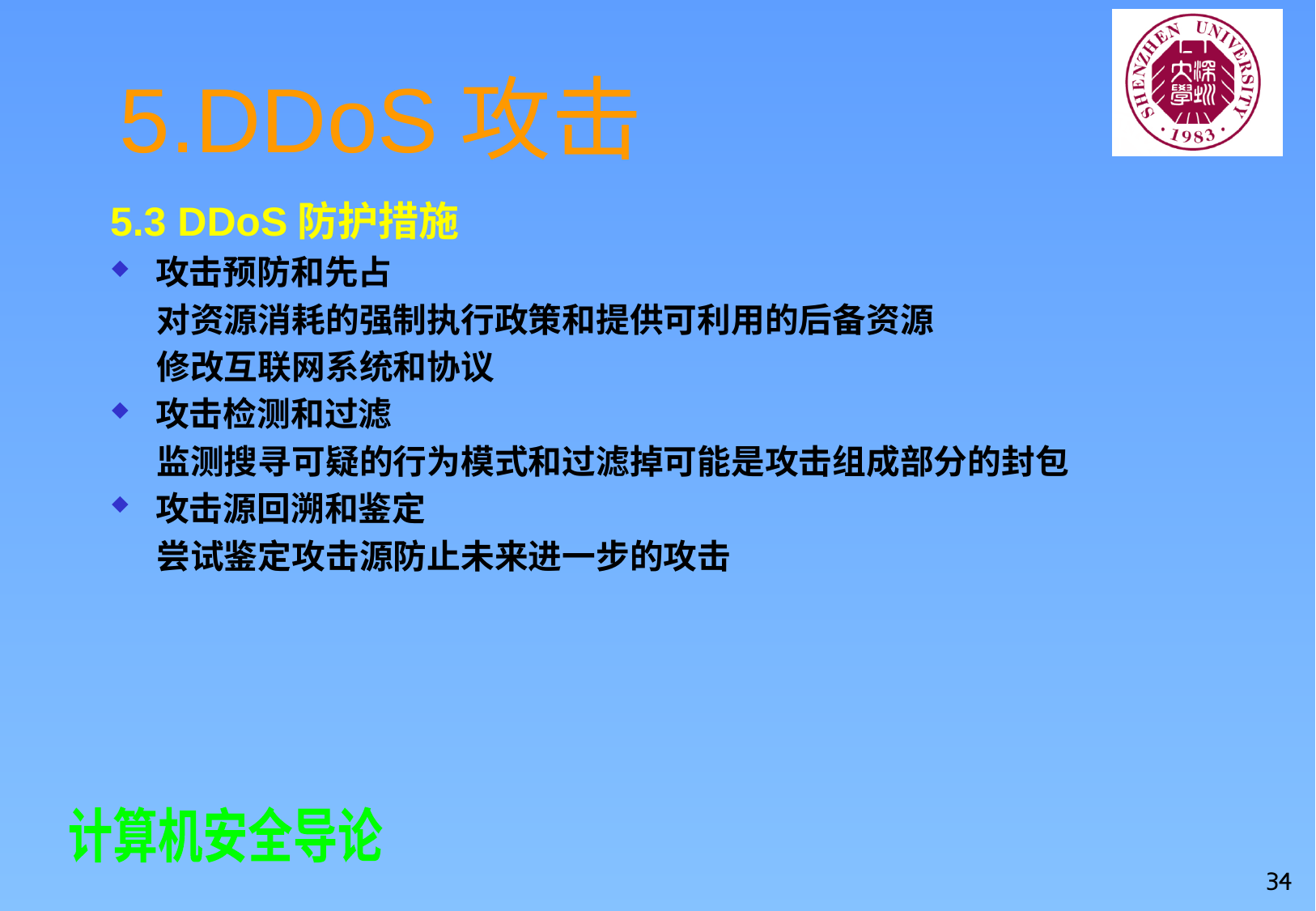

# 5.DDoS攻击
5.3 DDoS防护措施
攻击预防和先占
     对资源消耗的强制执行政策和提供可利用的后备资源
     修改互联网系统和协议
攻击检测和过滤
     监测搜寻可疑的行为模式和过滤掉可能是攻击组成部分的封包
攻击源回溯和鉴定
     尝试鉴定攻击源防止未来进一步的攻击

34